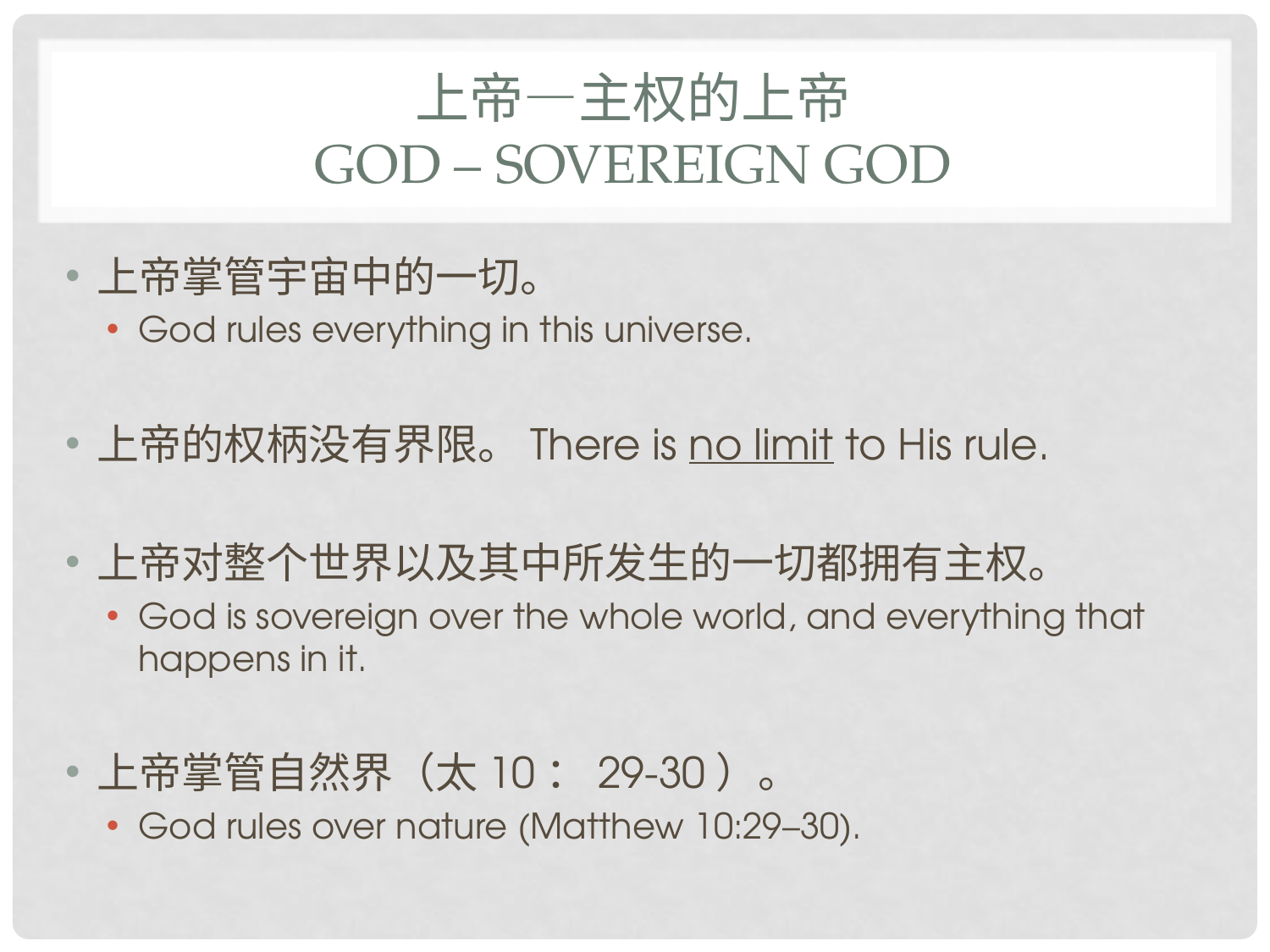

# 上帝—主权的上帝 God – sovereign god
上帝掌管宇宙中的一切。
God rules everything in this universe.

上帝的权柄没有界限。There is no limit to His rule.

上帝对整个世界以及其中所发生的一切都拥有主权。
God is sovereign over the whole world, and everything that happens in it.

上帝掌管自然界（太10：29-30）。
God rules over nature (Matthew 10:29–30).